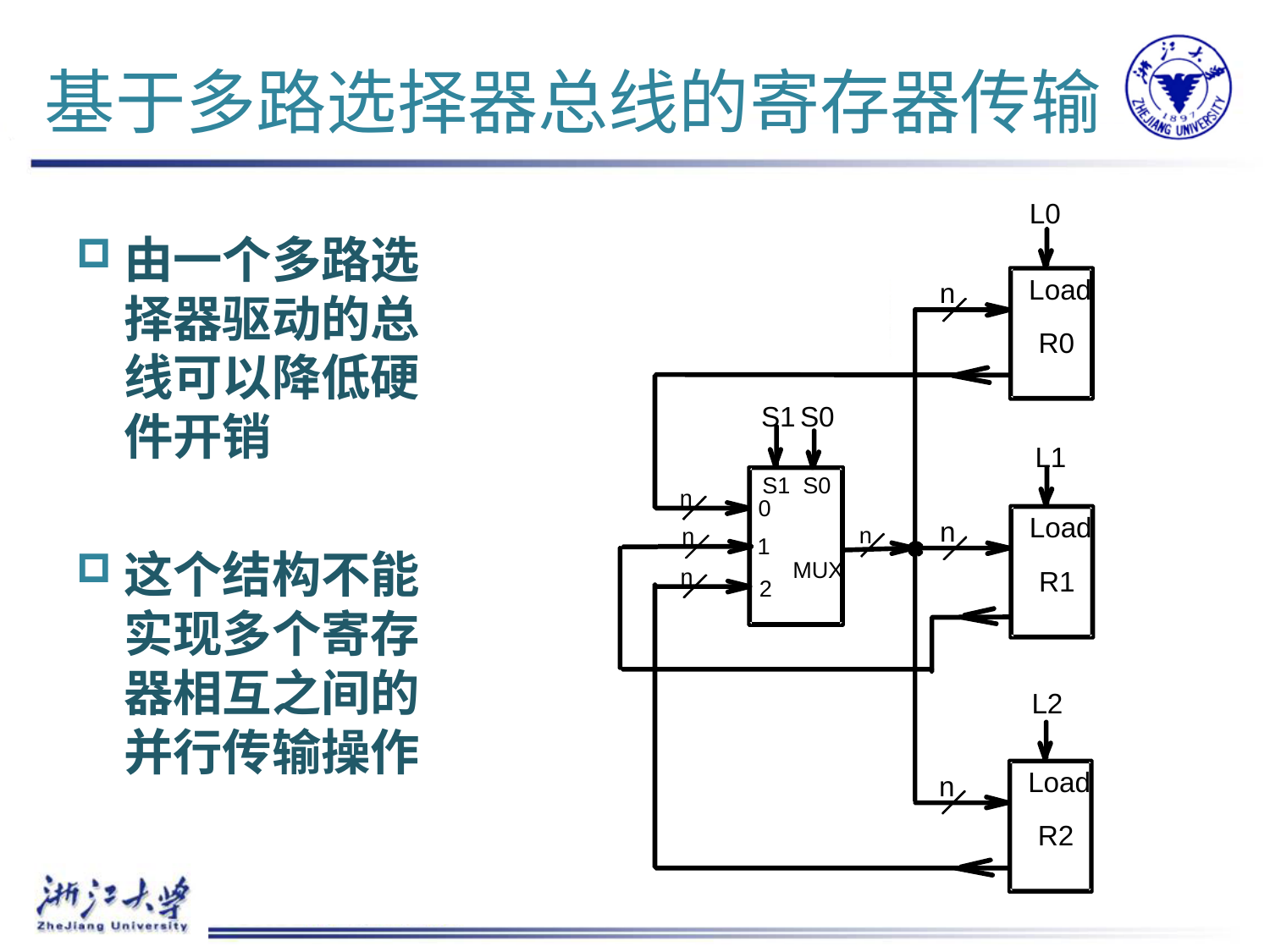

# 基于多路选择器总线的寄存器传输
L0

Load
n

R0

S1
S0

L1

S1  S0
n

0

Load
n
n
n
1

MUX
n
R1

2

L2

Load
n

R2

由一个多路选择器驱动的总线可以降低硬件开销

这个结构不能实现多个寄存器相互之间的并行传输操作